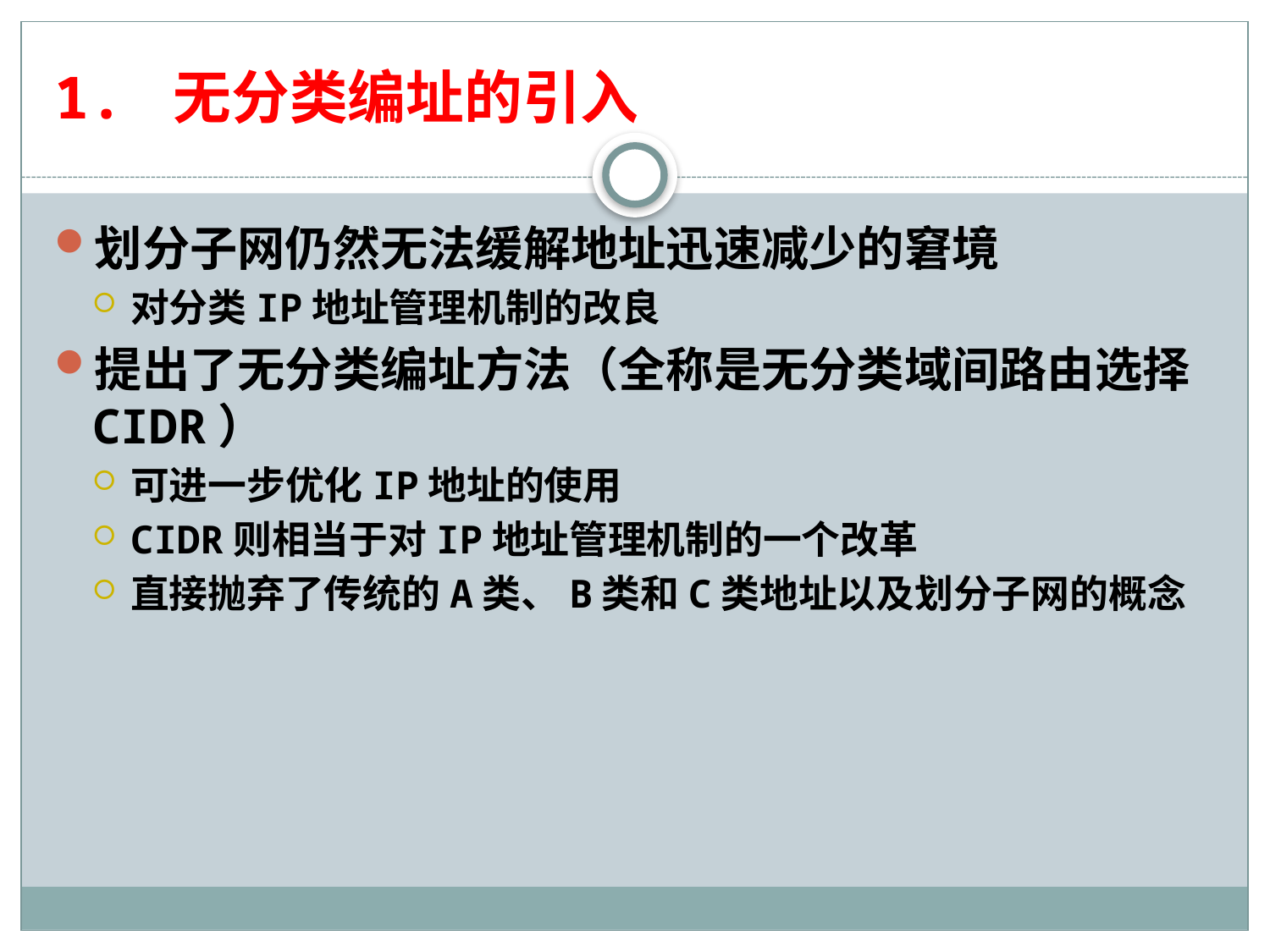

# 1. 无分类编址的引入
划分子网仍然无法缓解地址迅速减少的窘境
对分类IP地址管理机制的改良
提出了无分类编址方法（全称是无分类域间路由选择CIDR）
可进一步优化IP地址的使用
CIDR则相当于对IP地址管理机制的一个改革
直接抛弃了传统的A类、B类和C类地址以及划分子网的概念